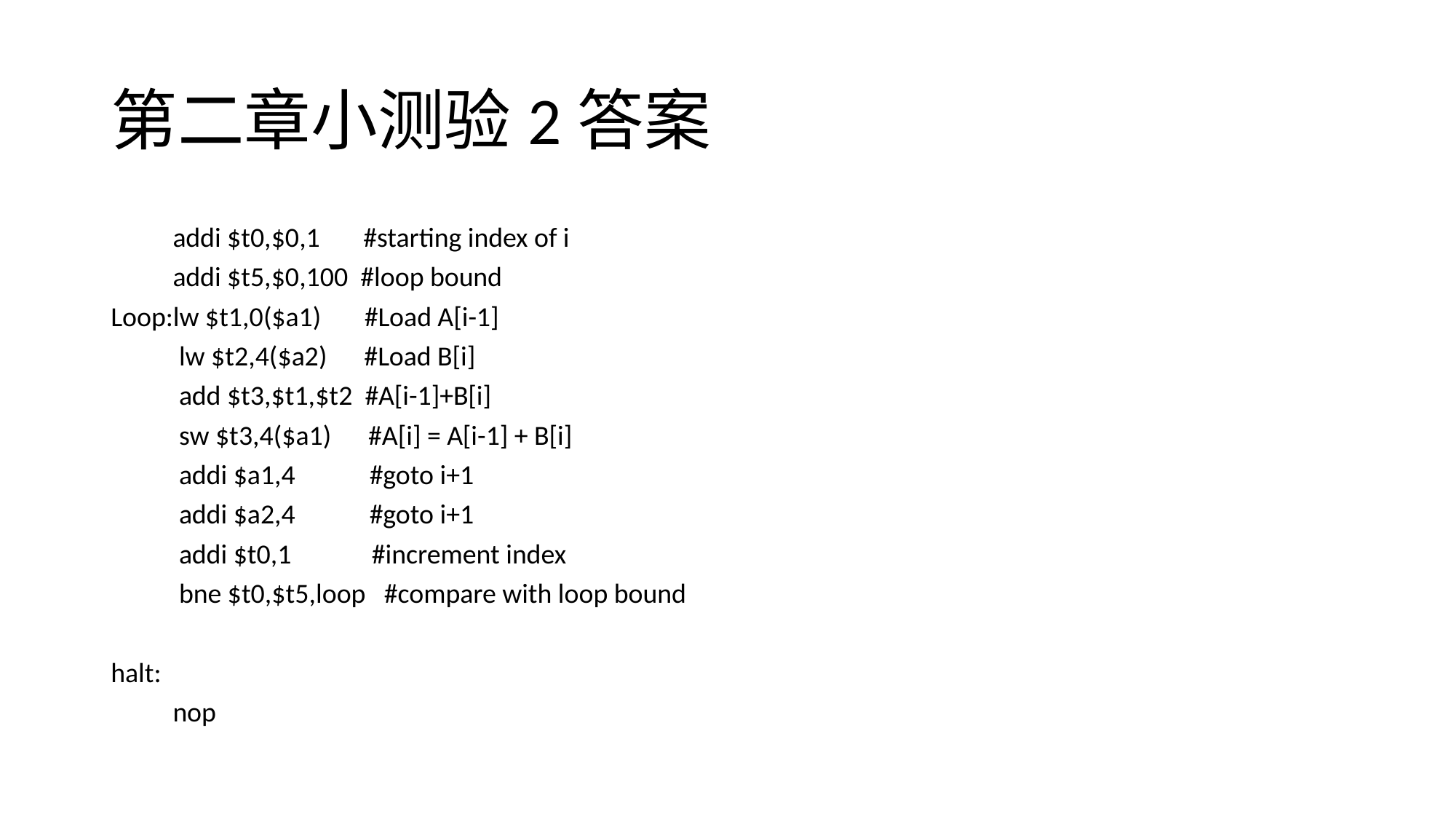

# 第二章小测验2答案
          addi $t0,$0,1       #starting index of i
          addi $t5,$0,100  #loop bound
Loop:lw $t1,0($a1)       #Load A[i-1]
           lw $t2,4($a2)      #Load B[i]
           add $t3,$t1,$t2  #A[i-1]+B[i]
           sw $t3,4($a1)      #A[i] = A[i-1] + B[i]
           addi $a1,4            #goto i+1
           addi $a2,4            #goto i+1
           addi $t0,1             #increment index
           bne $t0,$t5,loop   #compare with loop bound

halt:
          nop